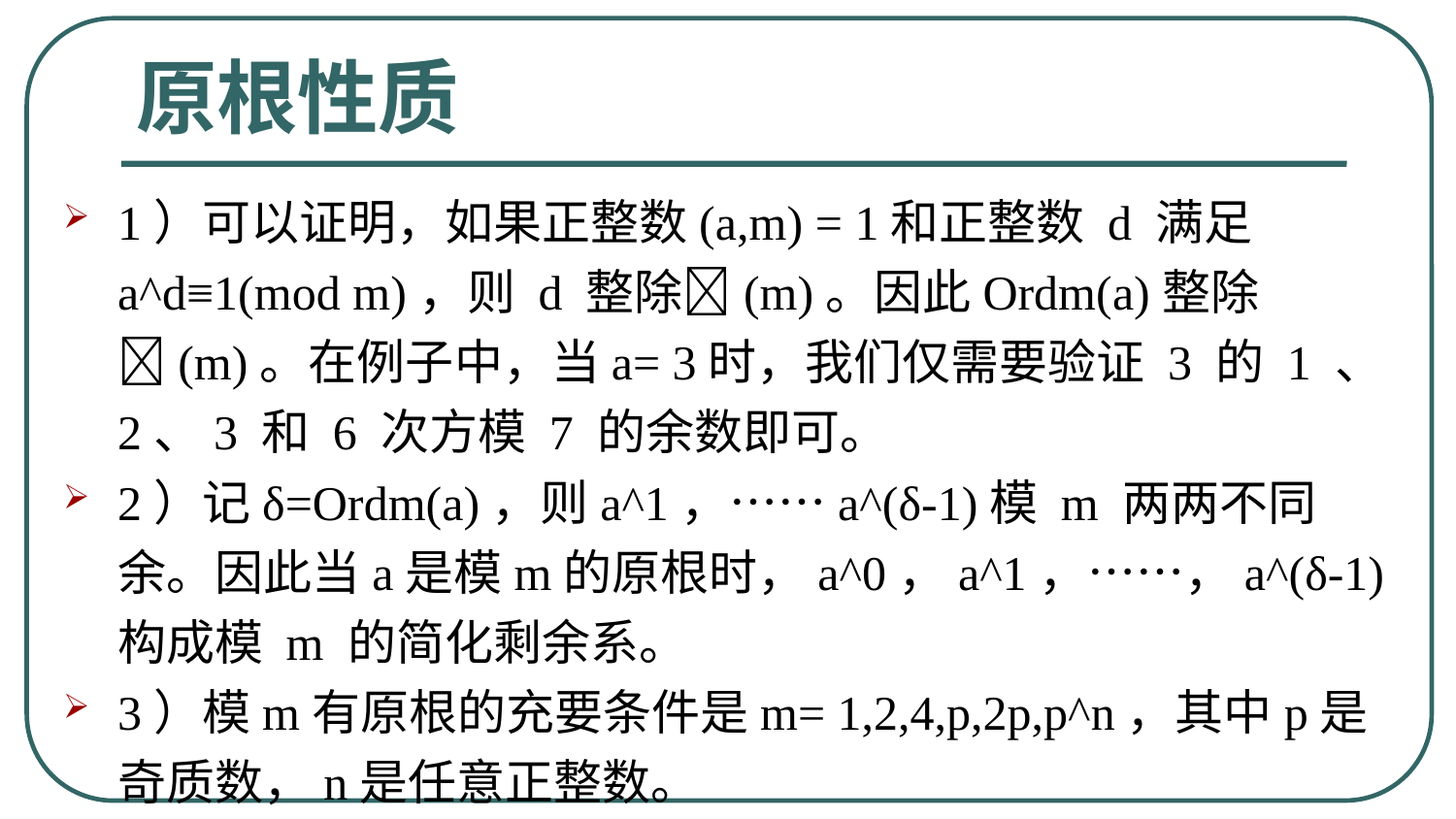

# 原根性质
1）可以证明，如果正整数(a,m) = 1和正整数 d 满足a^d≡1(mod m)，则 d 整除ϕ(m)。因此Ordm(a)整除ϕ(m)。在例子中，当a= 3时，我们仅需要验证 3 的 1 、2、3 和 6 次方模 7 的余数即可。
2）记δ=Ordm(a)，则a^1，……a^(δ-1)模 m 两两不同余。因此当a是模m的原根时，a^0，a^1，……，a^(δ-1)构成模 m 的简化剩余系。
3）模m有原根的充要条件是m= 1,2,4,p,2p,p^n，其中p是奇质数，n是任意正整数。